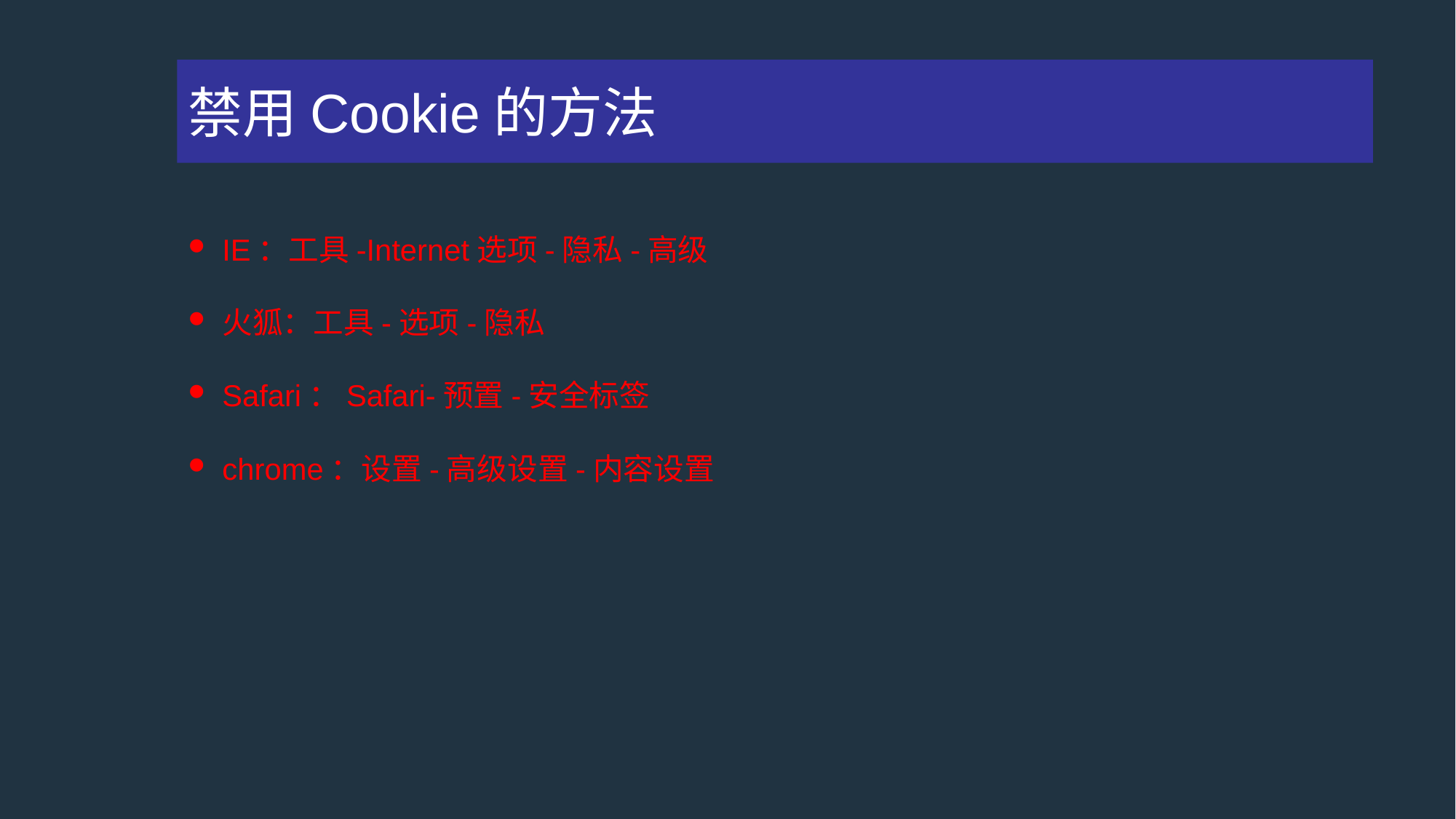

# 禁用Cookie的方法
IE：工具-Internet选项-隐私-高级
火狐：工具-选项-隐私
Safari：Safari-预置-安全标签
chrome：设置-高级设置-内容设置